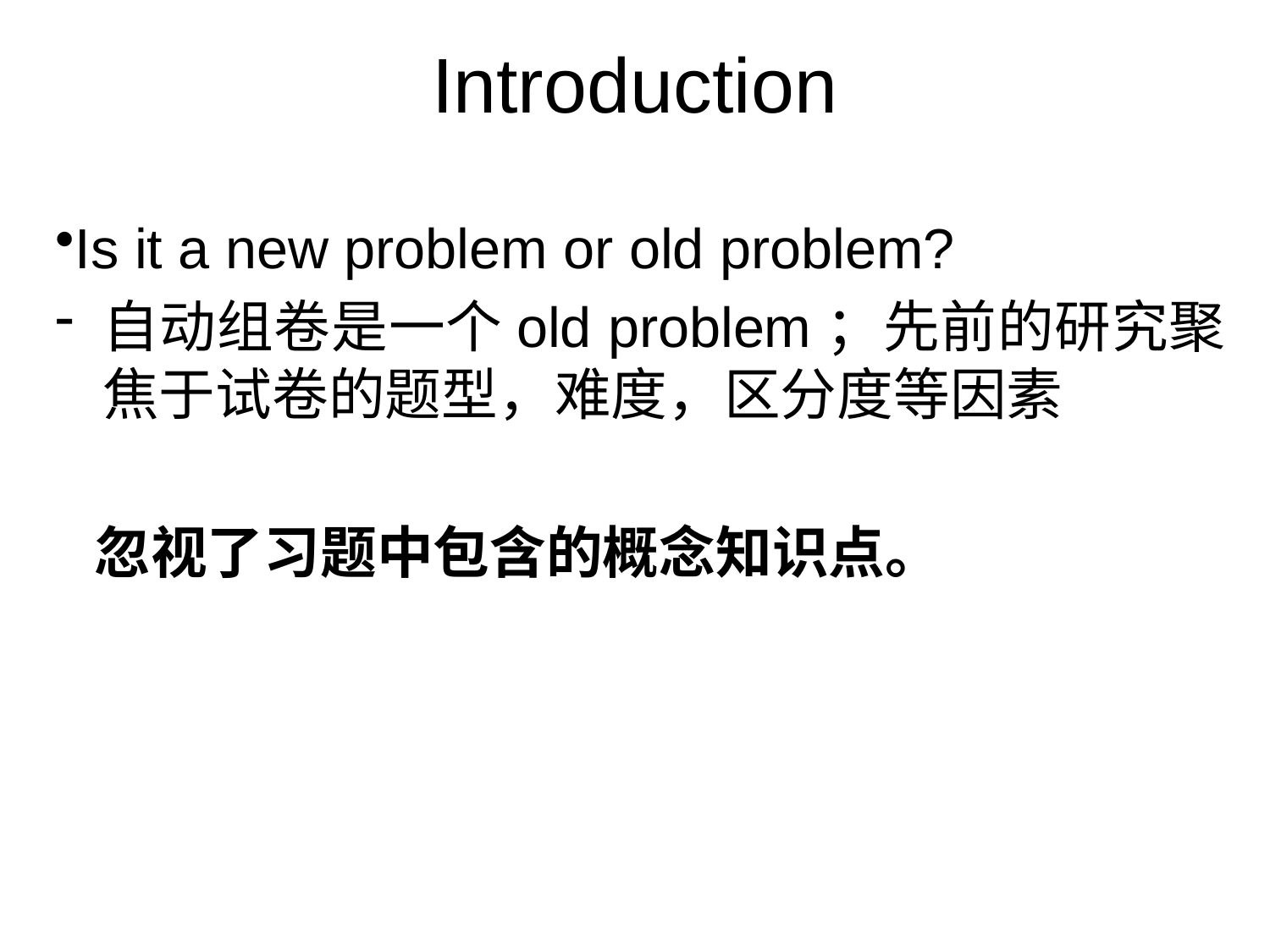

# Introduction

Is it a new problem or old problem?
自动组卷是一个old problem；先前的研究聚焦于试卷的题型，难度，区分度等因素

  忽视了习题中包含的概念知识点。